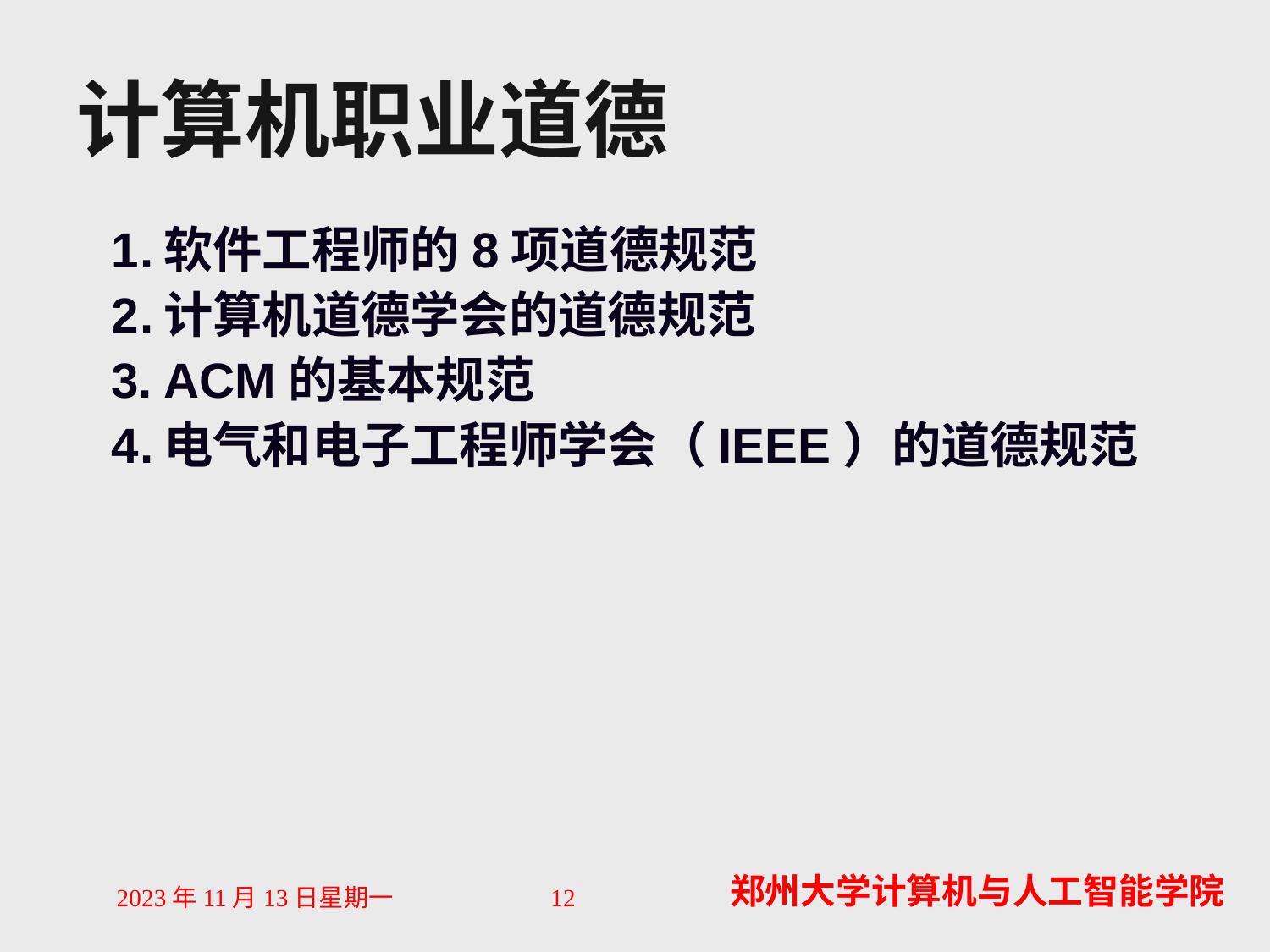

# 计算机职业道德
软件工程师的8项道德规范
计算机道德学会的道德规范
ACM的基本规范
电气和电子工程师学会（IEEE）的道德规范